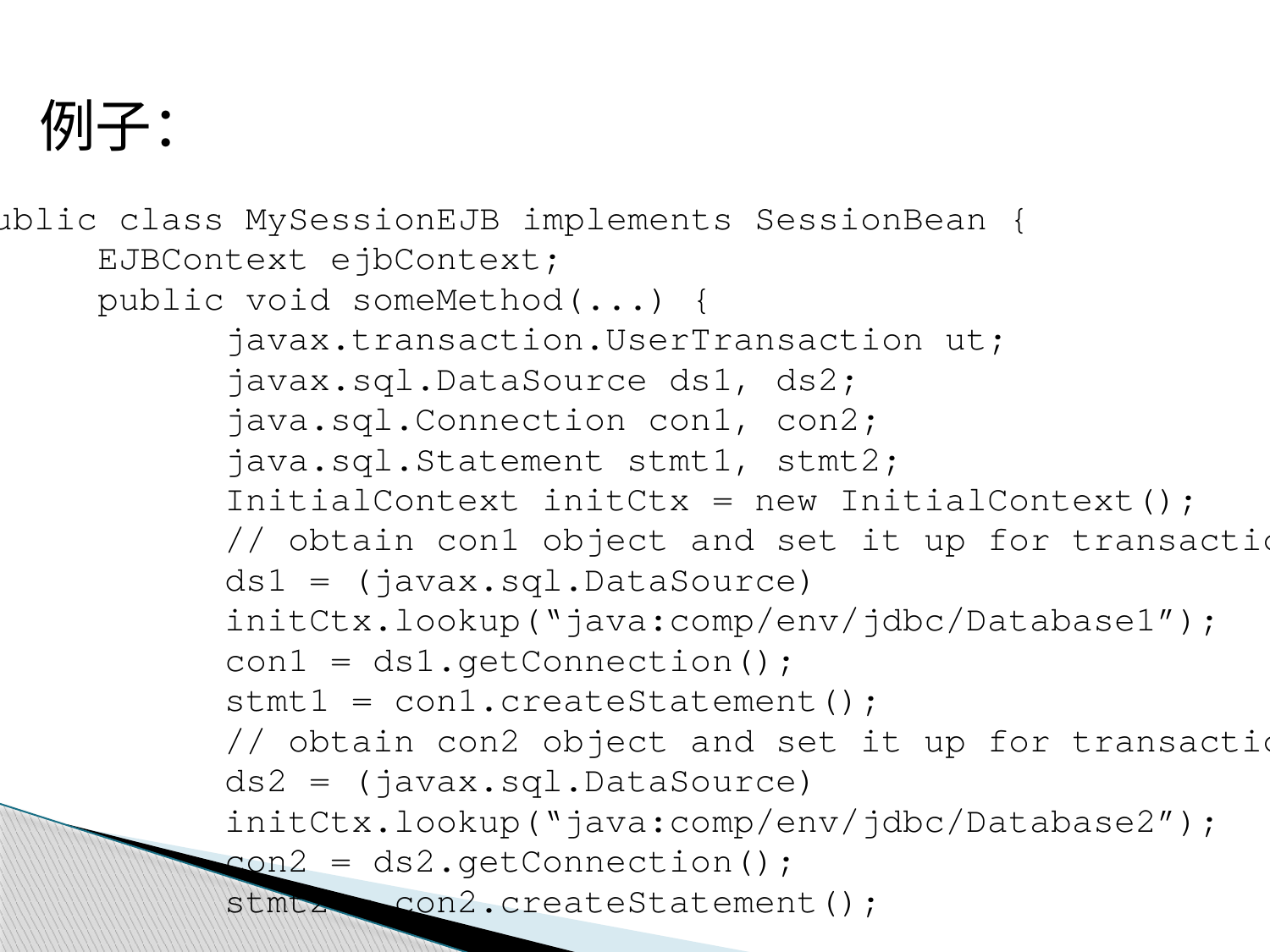

例子：
public class MySessionEJB implements SessionBean {
	EJBContext ejbContext;
	public void someMethod(...) {
		javax.transaction.UserTransaction ut;
		javax.sql.DataSource ds1, ds2;
		java.sql.Connection con1, con2;
		java.sql.Statement stmt1, stmt2;
		InitialContext initCtx = new InitialContext();
		// obtain con1 object and set it up for transactions
		ds1 = (javax.sql.DataSource)
		initCtx.lookup(“java:comp/env/jdbc/Database1”);
		con1 = ds1.getConnection();
		stmt1 = con1.createStatement();
		// obtain con2 object and set it up for transactions
		ds2 = (javax.sql.DataSource)
		initCtx.lookup(“java:comp/env/jdbc/Database2”);
		con2 = ds2.getConnection();
		stmt2 = con2.createStatement();